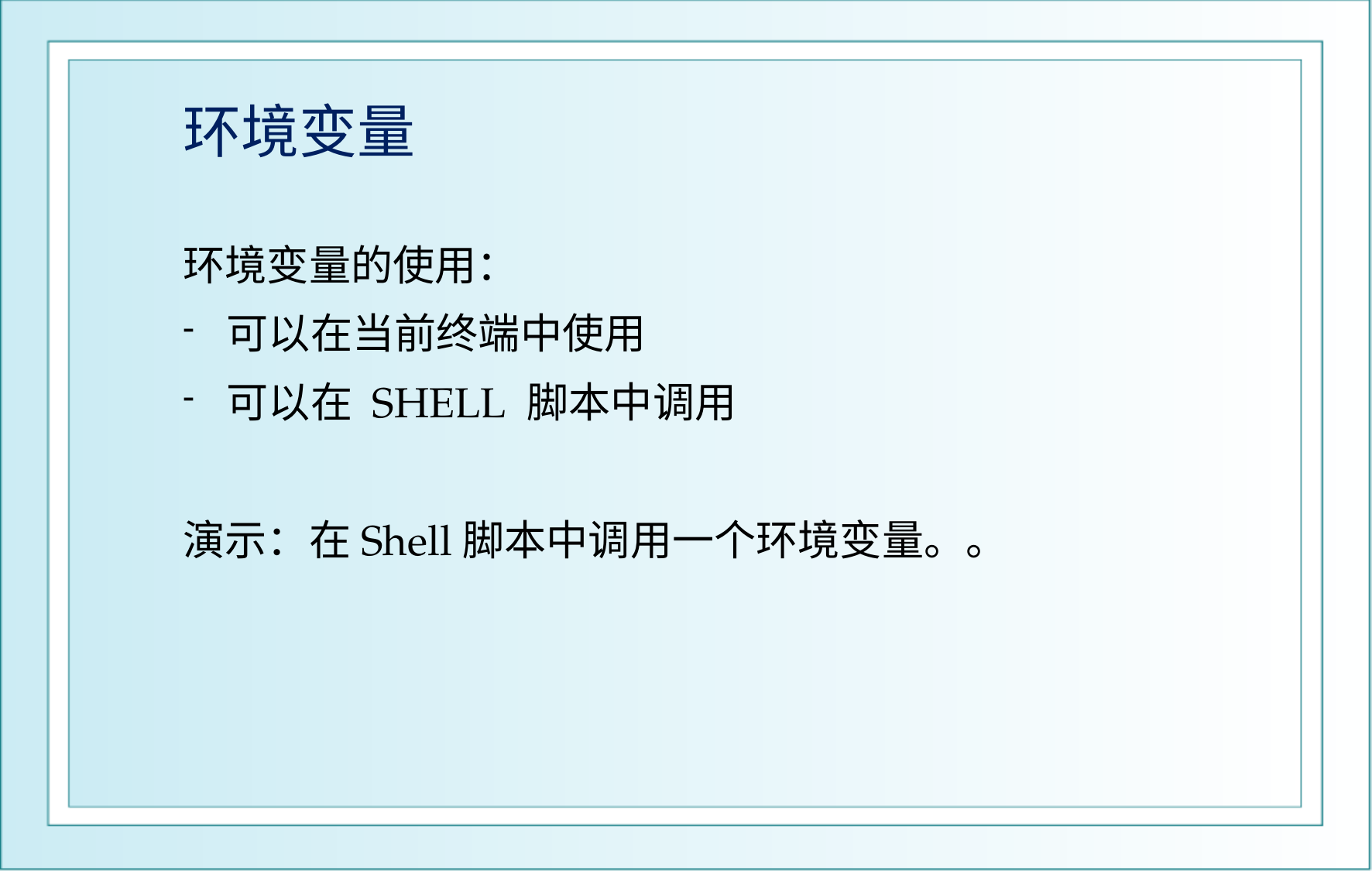

# 环境变量
环境变量的使用：
可以在当前终端中使用
可以在 SHELL 脚本中调用

演示：在Shell脚本中调用一个环境变量。。